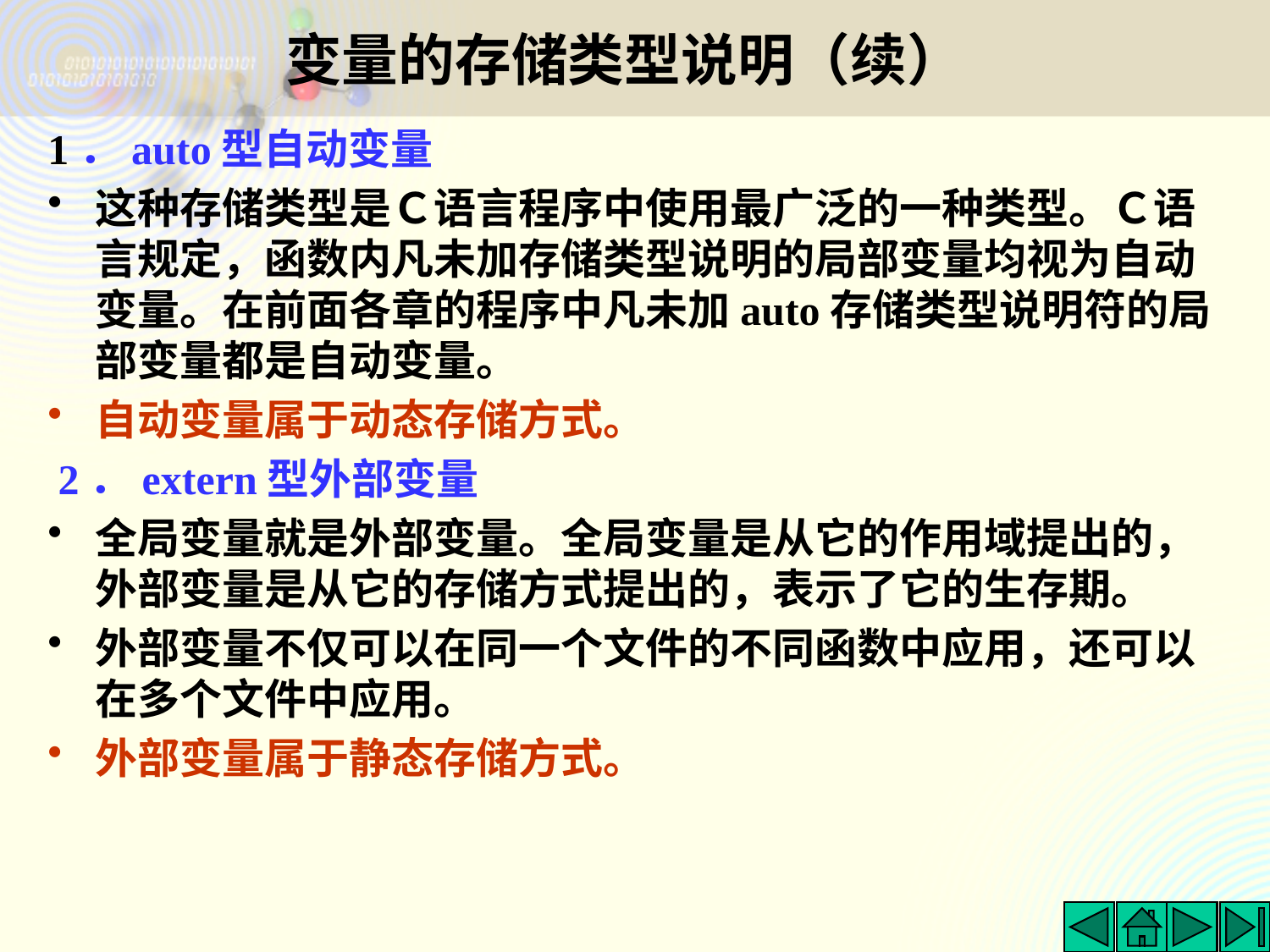

# 变量的存储类型说明（续）
1．auto型自动变量
这种存储类型是Ｃ语言程序中使用最广泛的一种类型。Ｃ语言规定，函数内凡未加存储类型说明的局部变量均视为自动变量。在前面各章的程序中凡未加auto存储类型说明符的局部变量都是自动变量。
自动变量属于动态存储方式。
 2．extern型外部变量
全局变量就是外部变量。全局变量是从它的作用域提出的，外部变量是从它的存储方式提出的，表示了它的生存期。
外部变量不仅可以在同一个文件的不同函数中应用，还可以在多个文件中应用。
外部变量属于静态存储方式。